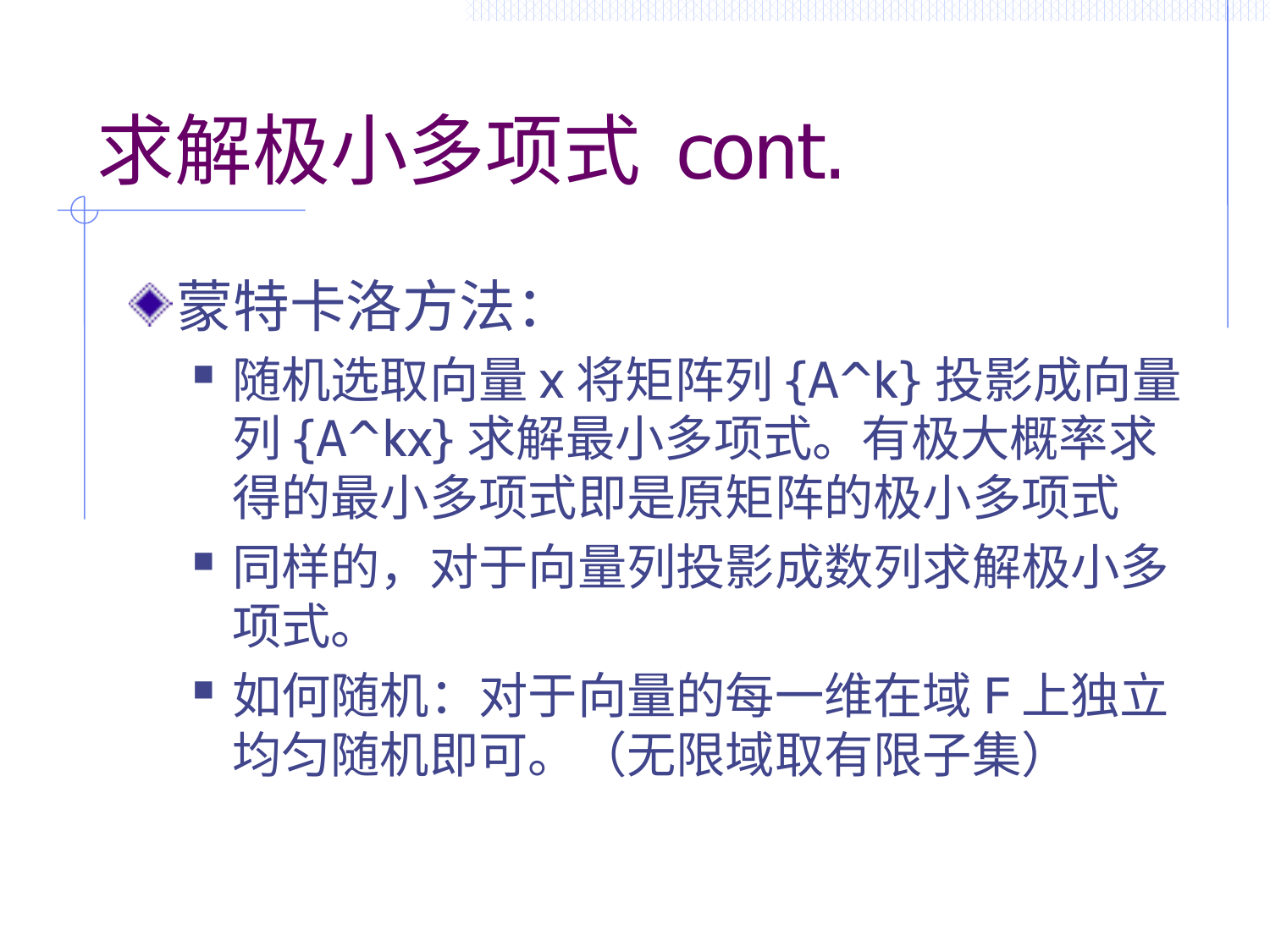

# 求解极小多项式 cont.
蒙特卡洛方法：
随机选取向量x将矩阵列{A^k}投影成向量列{A^kx}求解最小多项式。有极大概率求得的最小多项式即是原矩阵的极小多项式
同样的，对于向量列投影成数列求解极小多项式。
如何随机：对于向量的每一维在域F上独立均匀随机即可。（无限域取有限子集）